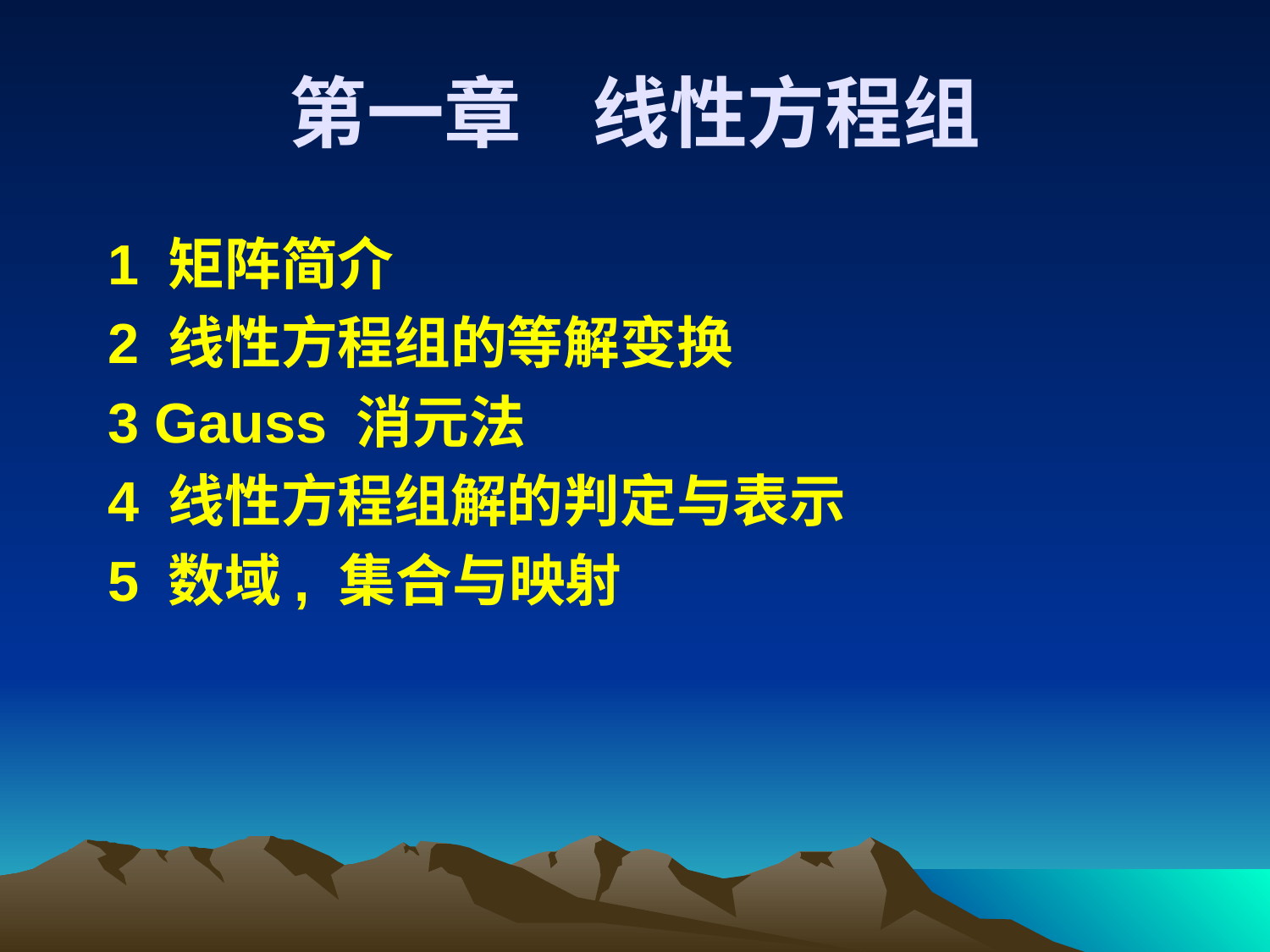

# 第一章    线性方程组
  1 矩阵简介
  2 线性方程组的等解变换
  3 Gauss 消元法
  4 线性方程组解的判定与表示
  5 数域, 集合与映射